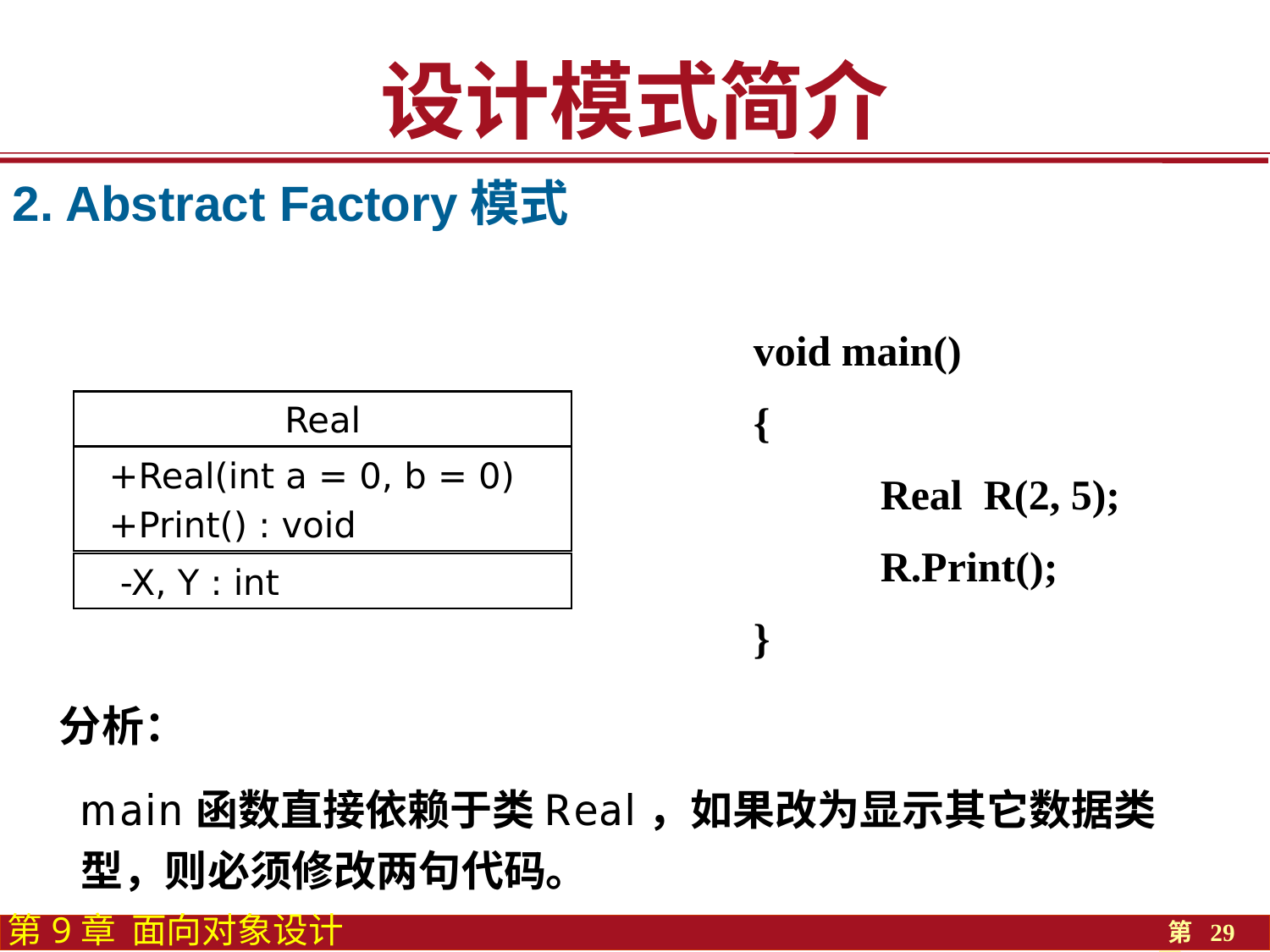

设计模式简介
2. Abstract Factory模式
void main()
{
	Real  R(2, 5);
	R.Print();
}
Real
  +Real(int a = 0, b = 0)
  +Print() : void
   -X, Y : int
分析：
main函数直接依赖于类Real，如果改为显示其它数据类型，则必须修改两句代码。